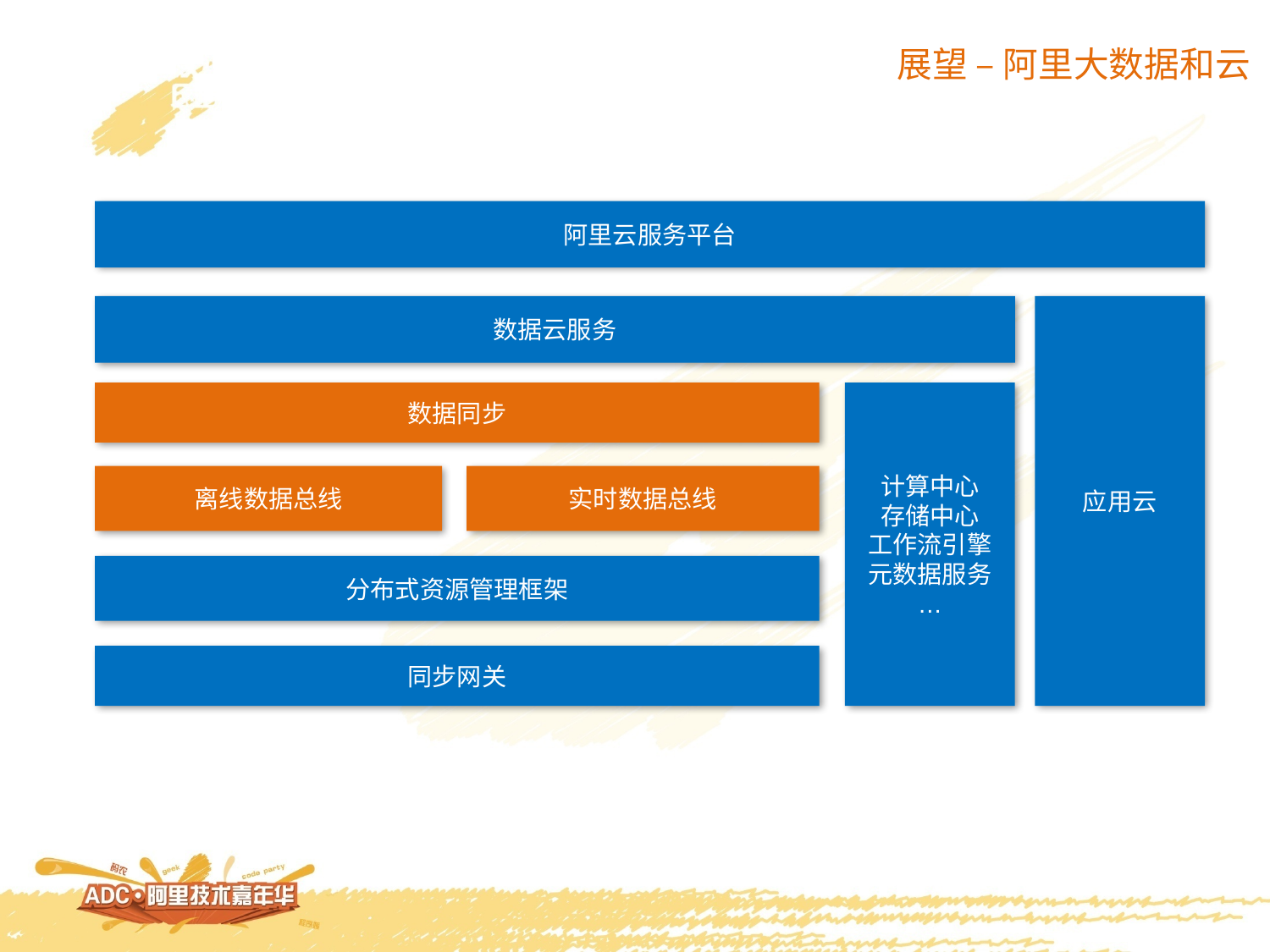

展望 – 阿里大数据和云
阿里云服务平台
数据云服务
应用云
数据同步
计算中心
存储中心
工作流引擎
元数据服务
…
离线数据总线
实时数据总线
分布式资源管理框架
同步网关